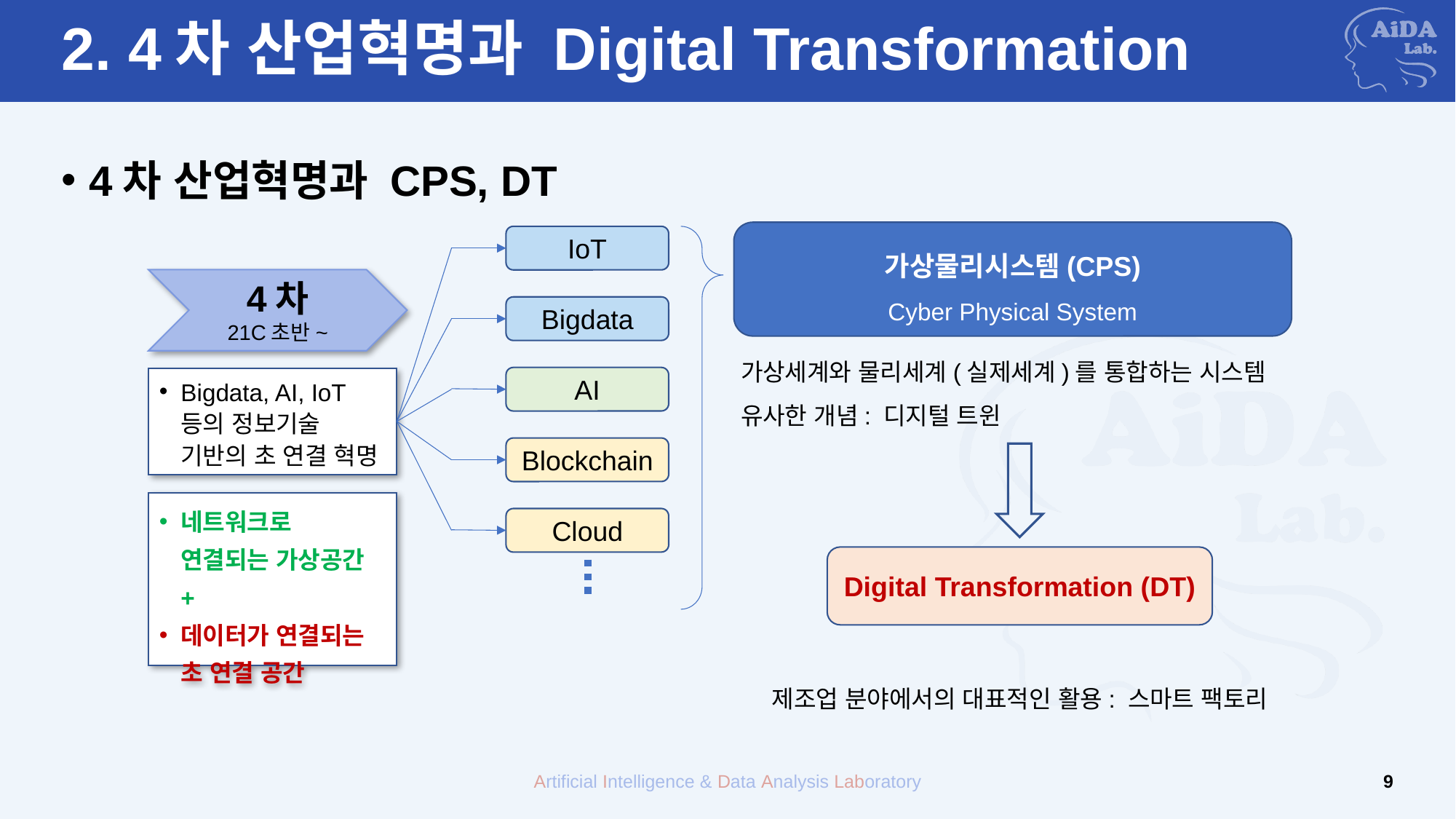

# 2. 4차 산업혁명과 Digital Transformation
4차 산업혁명과 CPS, DT
가상물리시스템(CPS)
Cyber Physical System

가상세계와 물리세계(실제세계)를 통합하는 시스템
유사한 개념: 디지털 트윈
IoT
Bigdata
AI
Blockchain
Cloud
4차
21C초반~
Bigdata, AI, IoT 등의 정보기술 기반의 초 연결 혁명

Digital Transformation (DT)
네트워크로 연결되는 가상공간 +
데이터가 연결되는 초 연결 공간
제조업 분야에서의 대표적인 활용: 스마트 팩토리
Artificial Intelligence & Data Analysis Laboratory
9